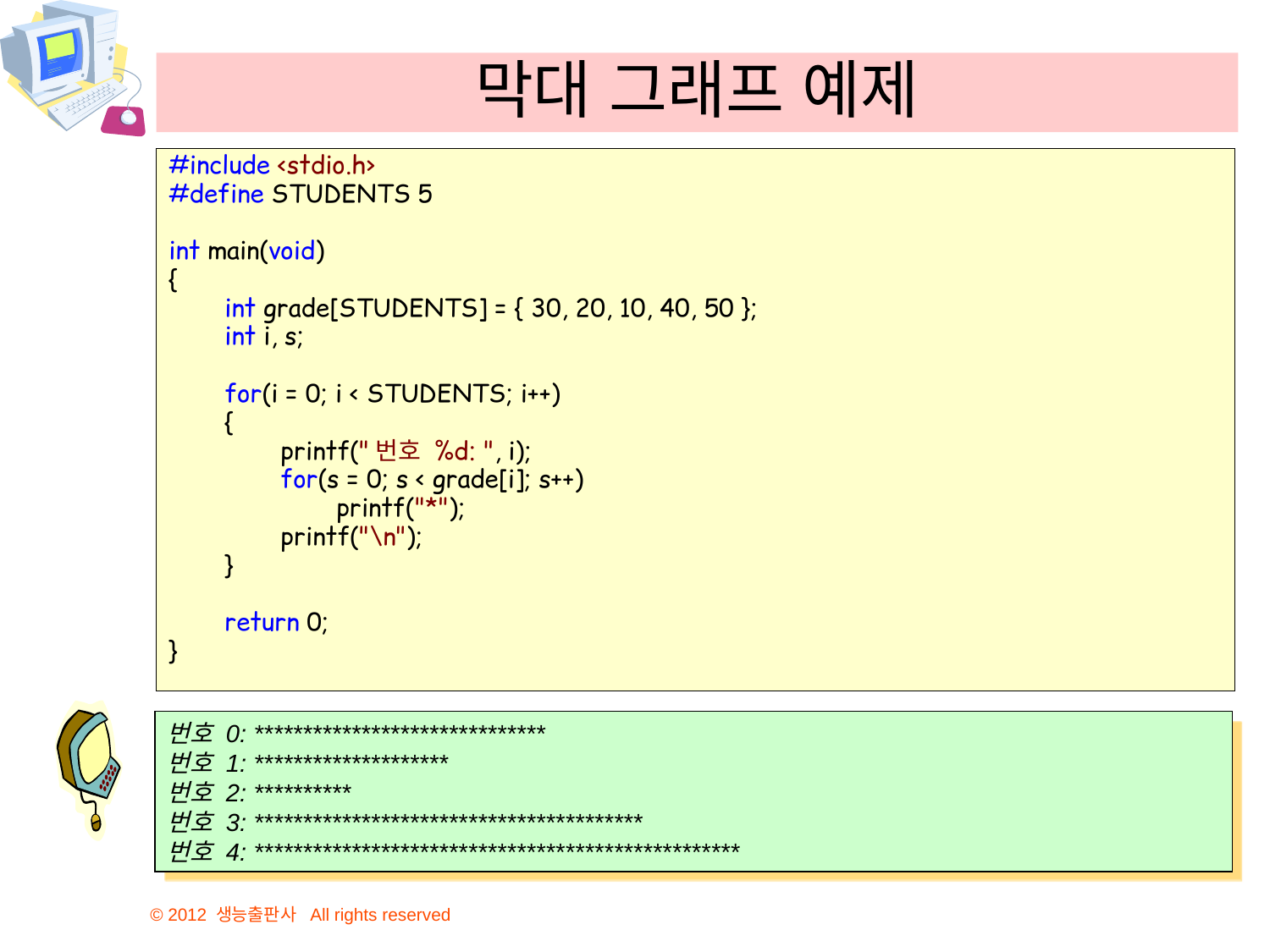

# 막대 그래프 예제
#include <stdio.h>
#define STUDENTS 5

int main(void)
{
        int grade[STUDENTS] = { 30, 20, 10, 40, 50 };
        int i, s;

        for(i = 0; i < STUDENTS; i++)
        {
                printf("번호 %d: ", i);
                for(s = 0; s < grade[i]; s++)
                        printf("*");
                printf("\n");
        }

        return 0;
}

번호 0: ******************************
번호 1: ********************
번호 2: **********
번호 3: ****************************************
번호 4: **************************************************